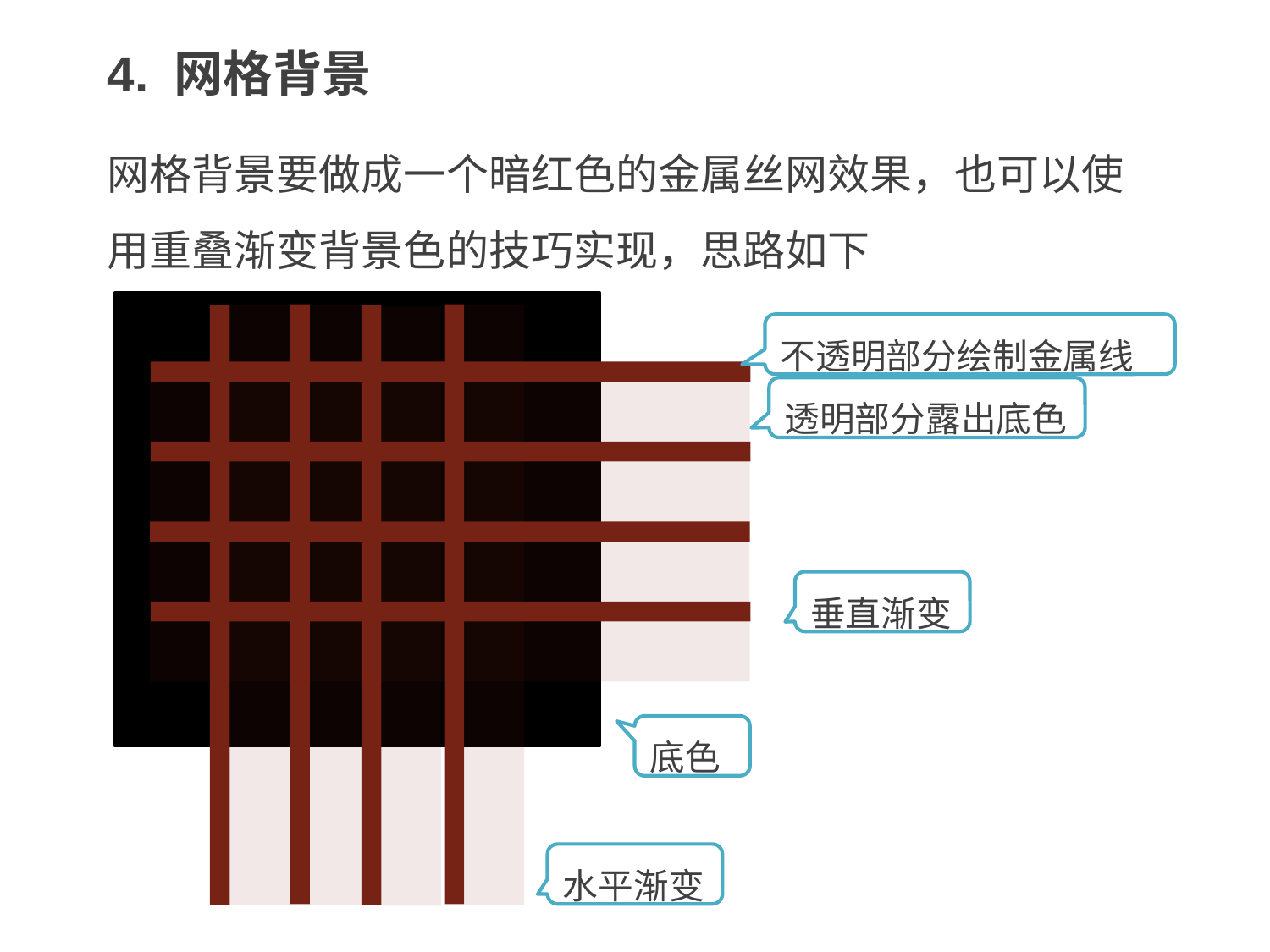

4. 网格背景
网格背景要做成一个暗红色的金属丝网效果，也可以使用重叠渐变背景色的技巧实现，思路如下

不透明部分绘制金属线
透明部分露出底色
垂直渐变
底色
水平渐变